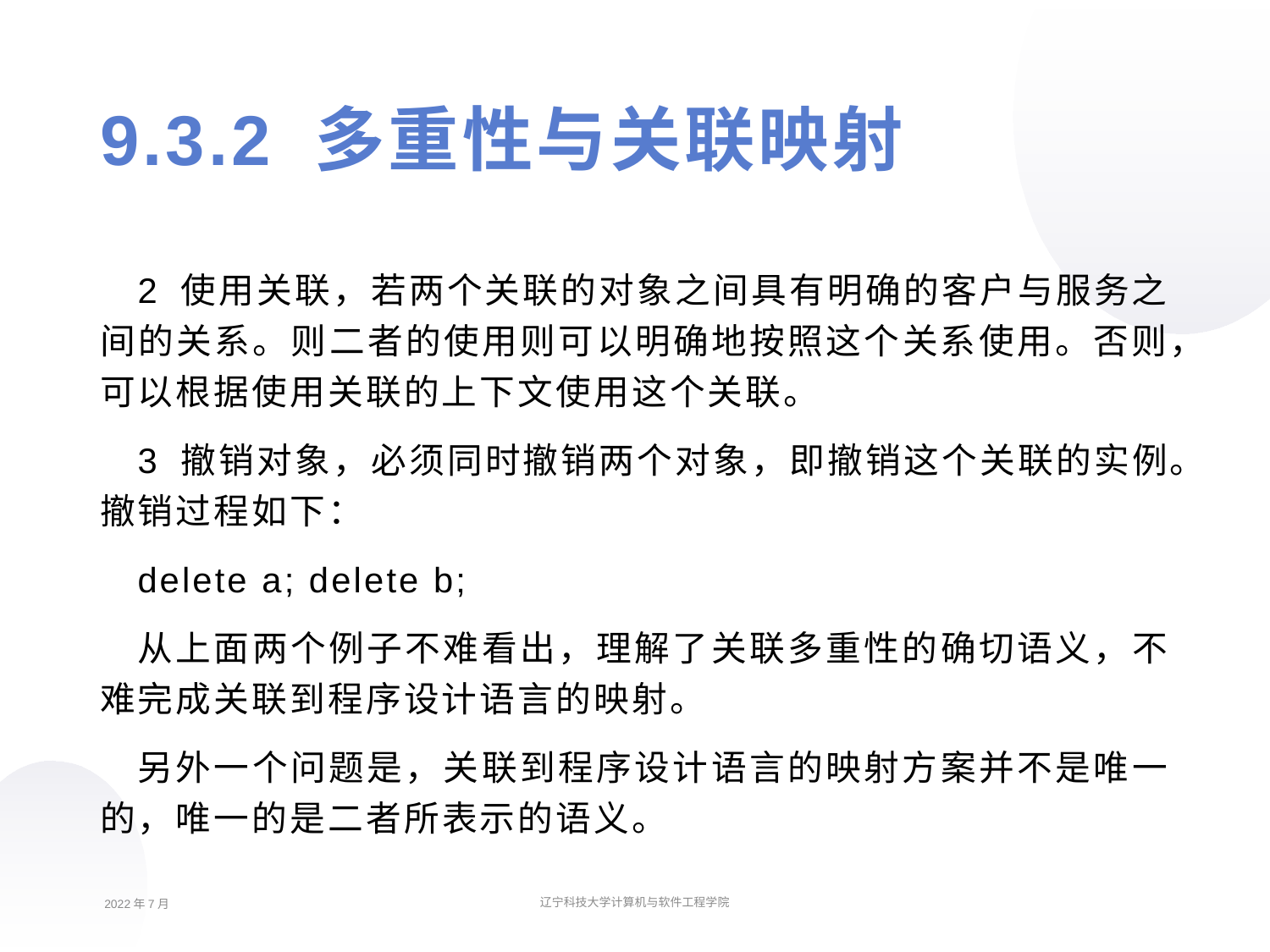

9.3.2 多重性与关联映射
2 使用关联，若两个关联的对象之间具有明确的客户与服务之间的关系。则二者的使用则可以明确地按照这个关系使用。否则，可以根据使用关联的上下文使用这个关联。
3 撤销对象，必须同时撤销两个对象，即撤销这个关联的实例。撤销过程如下：
delete a; delete b;
从上面两个例子不难看出，理解了关联多重性的确切语义，不难完成关联到程序设计语言的映射。
另外一个问题是，关联到程序设计语言的映射方案并不是唯一的，唯一的是二者所表示的语义。

2022年7月
辽宁科技大学计算机与软件工程学院
57